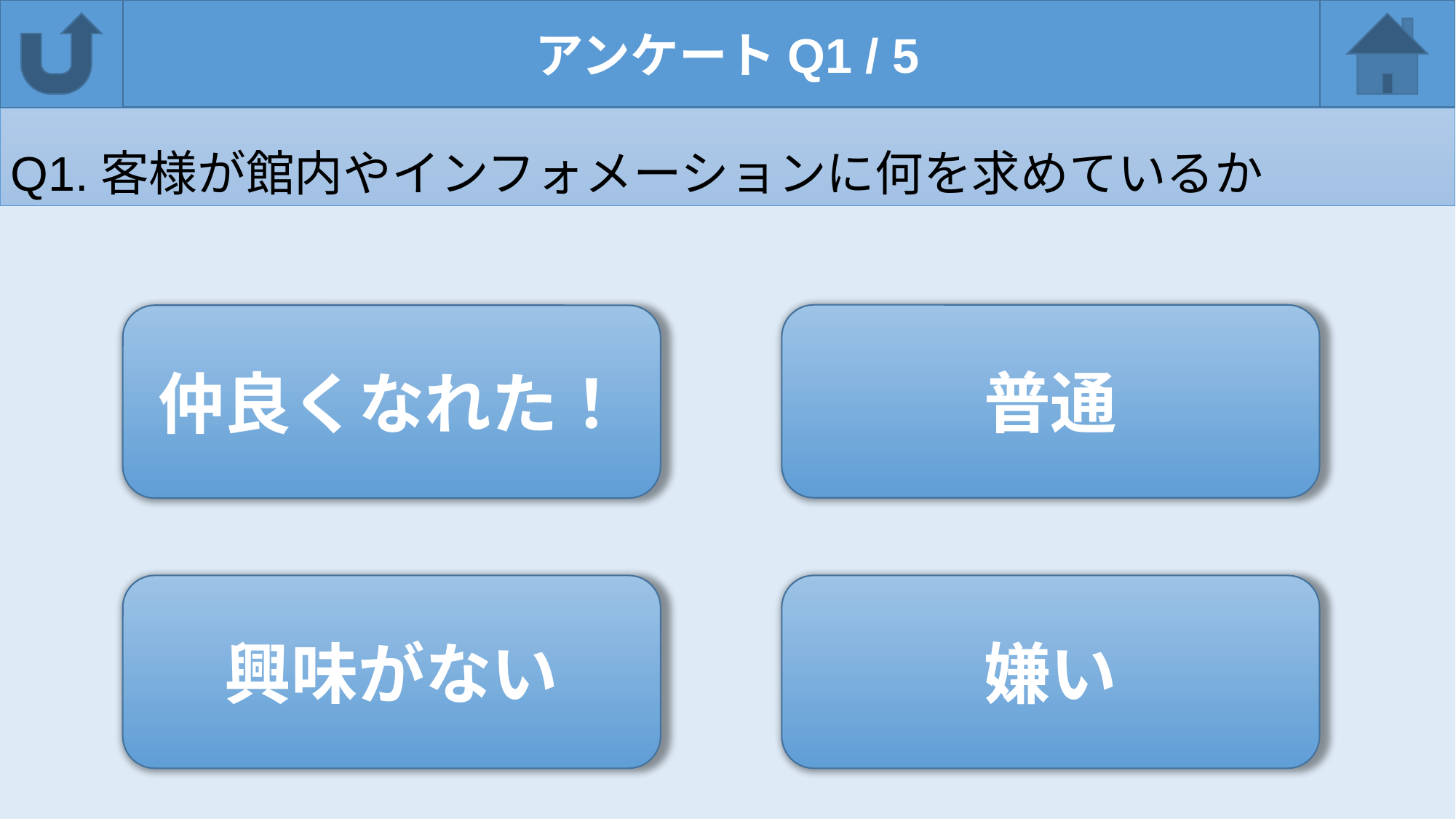

アンケートQ1 / 5

Q1.客様が館内やインフォメーションに何を求めているか
普通
仲良くなれた！
興味がない
嫌い